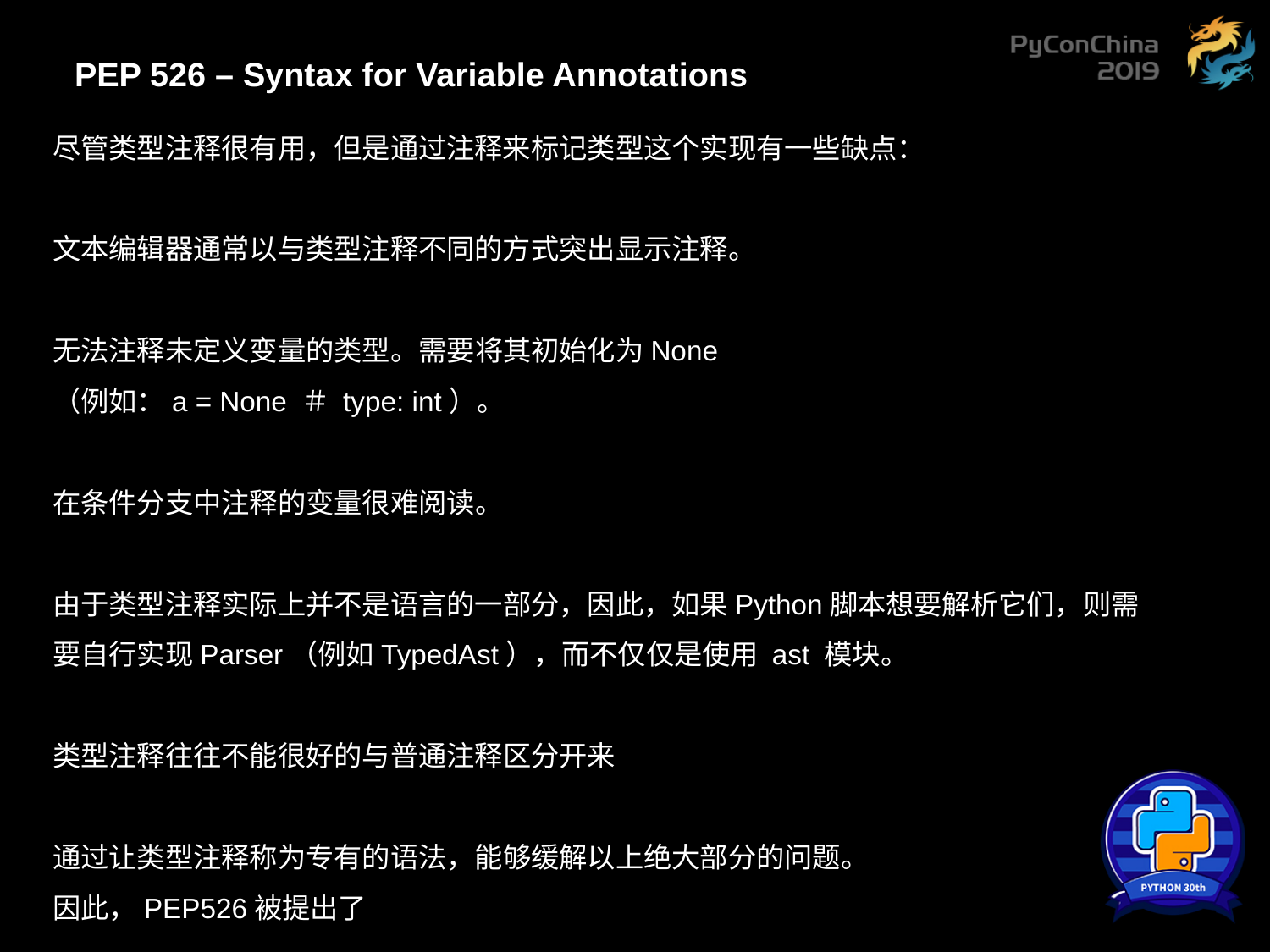

PEP 526 – Syntax for Variable Annotations
尽管类型注释很有用，但是通过注释来标记类型这个实现有一些缺点：

文本编辑器通常以与类型注释不同的方式突出显示注释。

无法注释未定义变量的类型。需要将其初始化为None
（例如：a = None ＃ type: int）。

在条件分支中注释的变量很难阅读。

由于类型注释实际上并不是语言的一部分，因此，如果Python脚本想要解析它们，则需要自行实现Parser（例如TypedAst），而不仅仅是使用 ast 模块。

类型注释往往不能很好的与普通注释区分开来

通过让类型注释称为专有的语法，能够缓解以上绝大部分的问题。
因此，PEP526被提出了